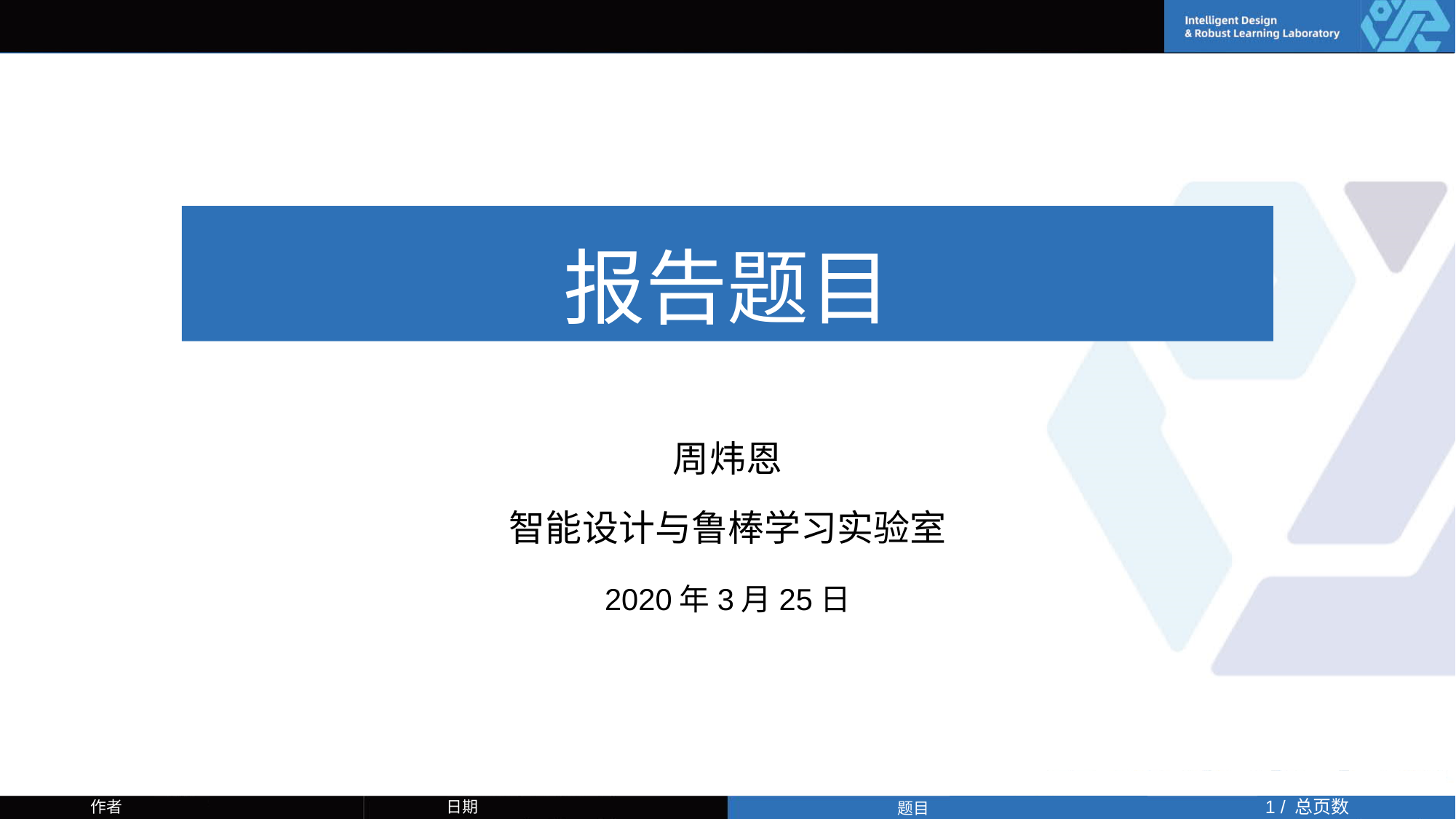

# 报告题目
周炜恩
2020年3月25日
1 / 总页数